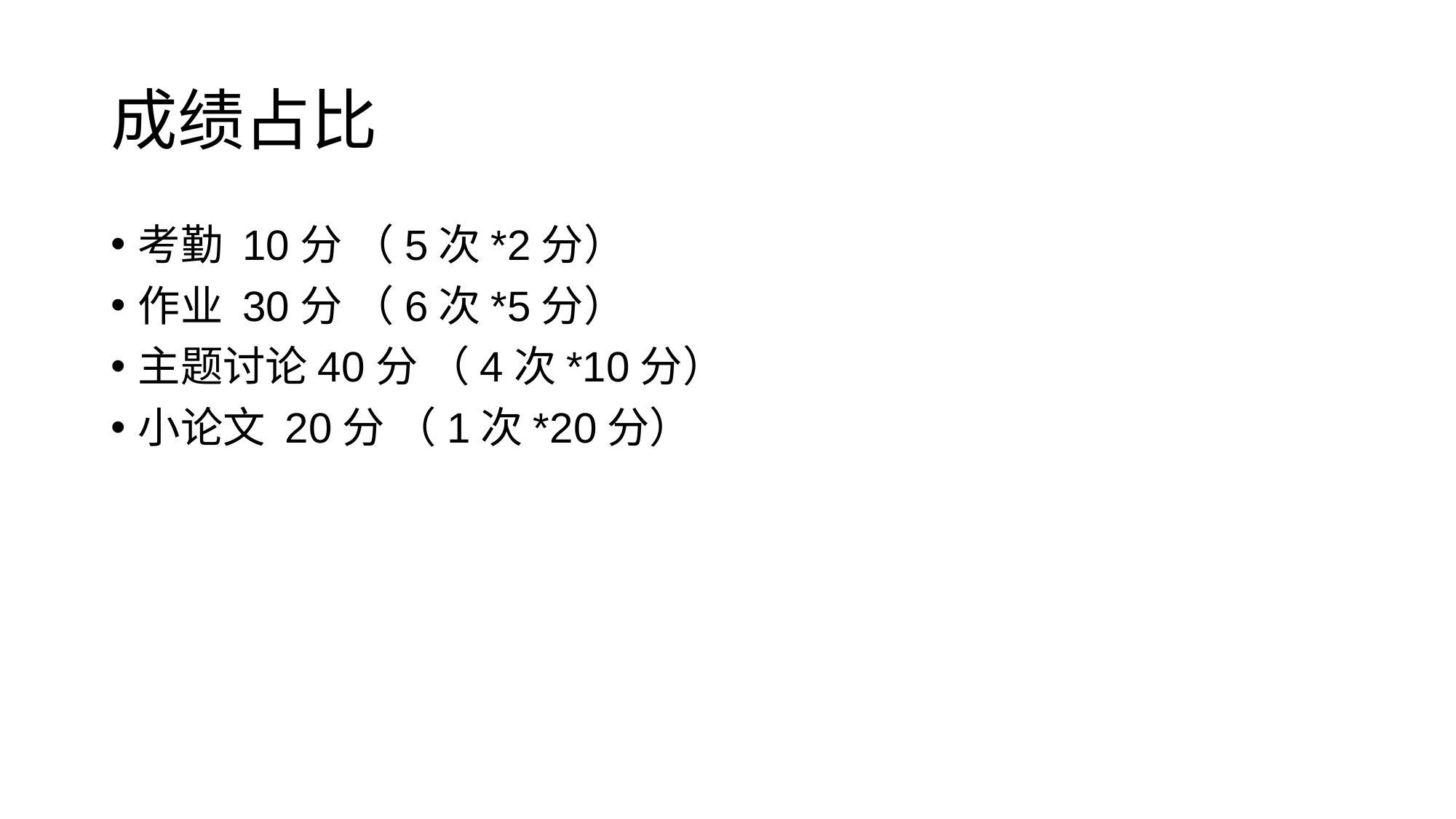

# 成绩占比
考勤 10分 （5次*2分）
作业 30分 （6次*5分）
主题讨论40分 （4次*10分）
小论文 20分 （1次*20分）